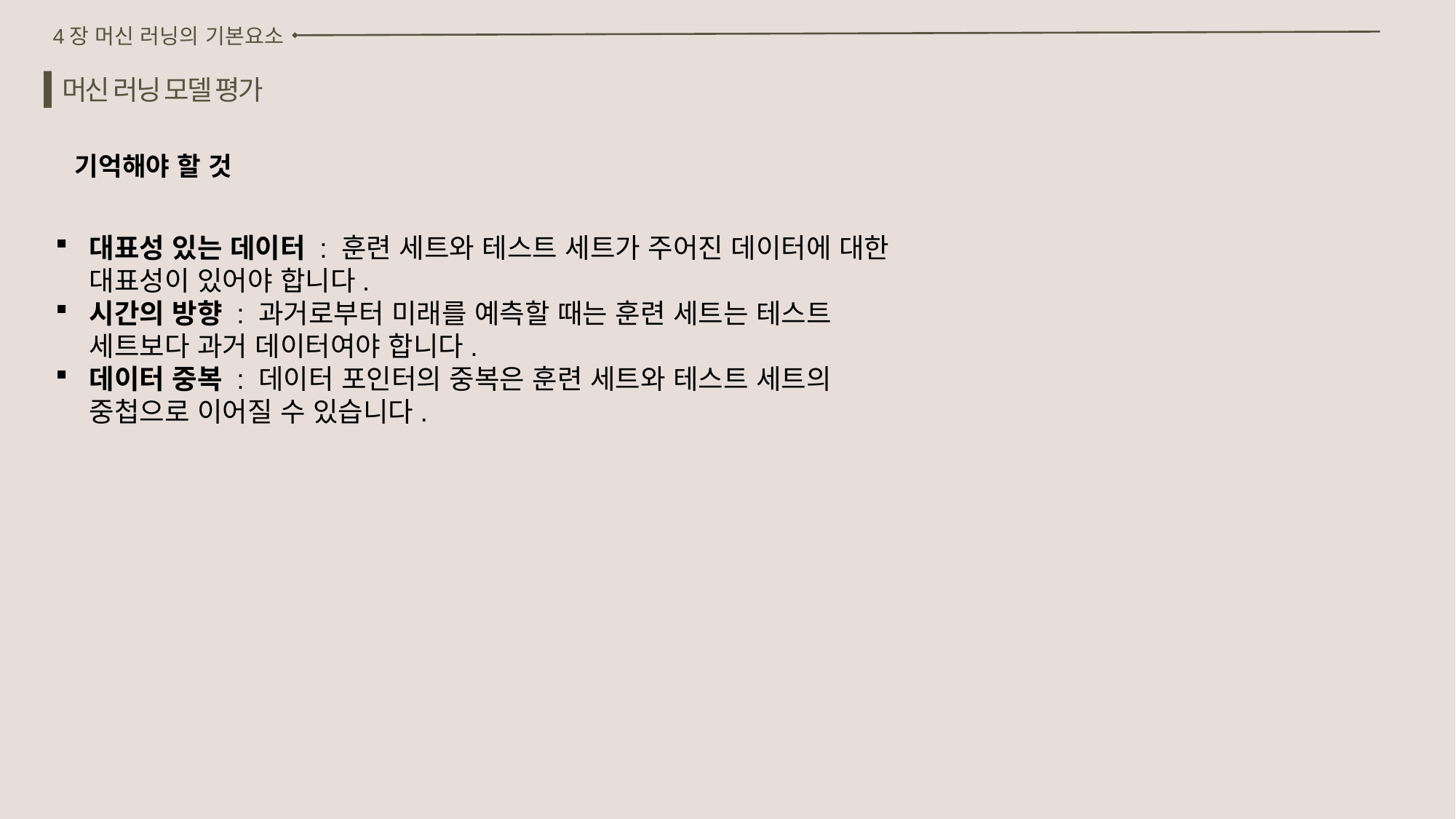

4장 머신 러닝의 기본요소
머신 러닝 모델 평가

기억해야 할 것
대표성 있는 데이터 : 훈련 세트와 테스트 세트가 주어진 데이터에 대한 대표성이 있어야 합니다.
시간의 방향 : 과거로부터 미래를 예측할 때는 훈련 세트는 테스트 세트보다 과거 데이터여야 합니다.
데이터 중복 : 데이터 포인터의 중복은 훈련 세트와 테스트 세트의 중첩으로 이어질 수 있습니다.